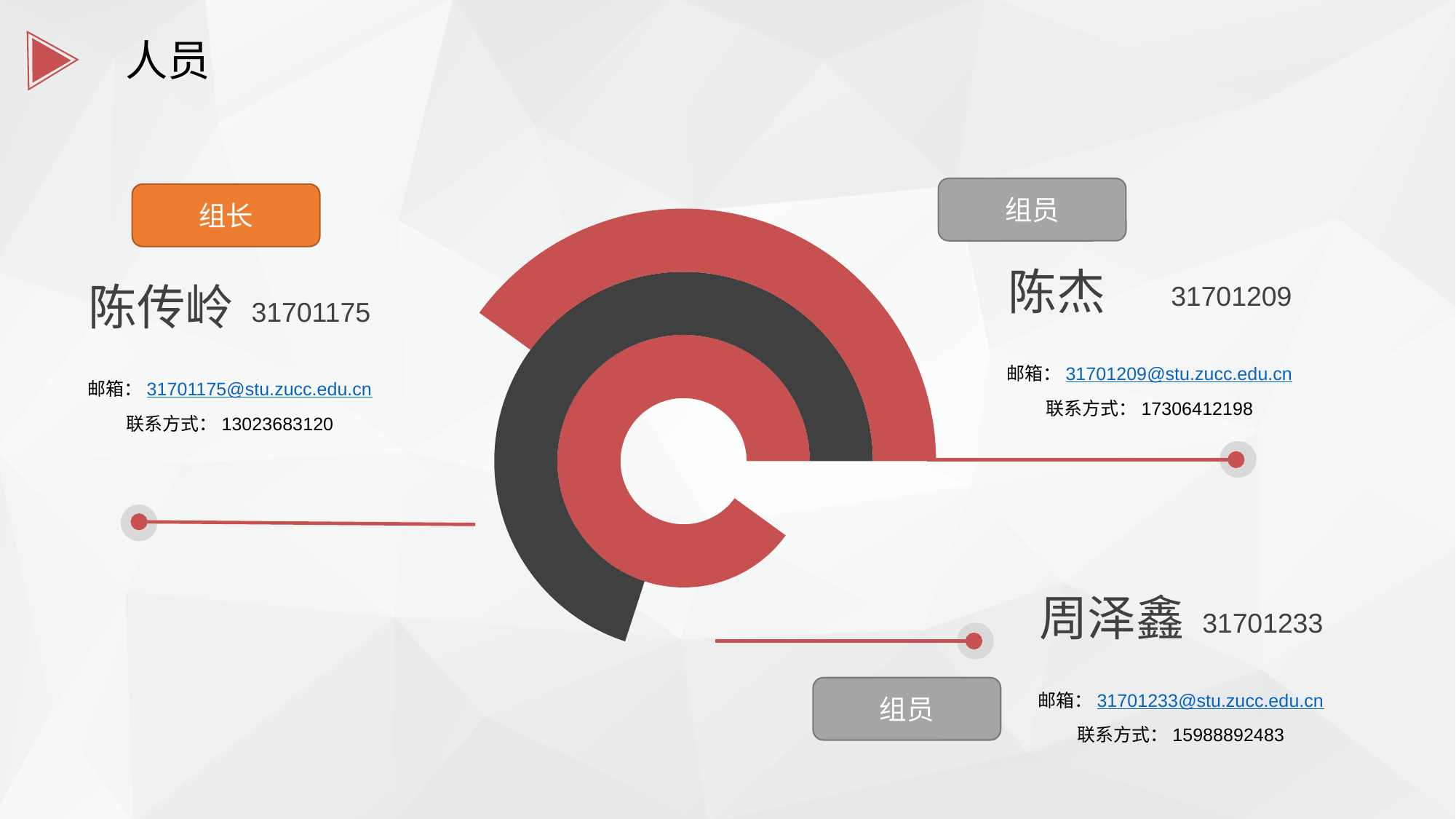

人员

### Chart

| Category | 销售额 | 销售额2 | 销售额3 | 列1 |
|---|---|---|---|---|
| 第一季度 | 10.0 | 0.0 | 0.0 | None |
| 第二季度 | 90.0 | 30.0 | 0.0 | None |
| 第三季度 | 0.0 | 70.0 | 60.0 | None |
| 第四季度 | 0.0 | 0.0 | 40.0 | None |
组员
组长
陈杰
31701209
邮箱：31701209@stu.zucc.edu.cn
联系方式：17306412198
陈传岭
31701175
邮箱：31701175@stu.zucc.edu.cn
联系方式：13023683120

周泽鑫
31701233
邮箱：31701233@stu.zucc.edu.cn
联系方式：15988892483

组员